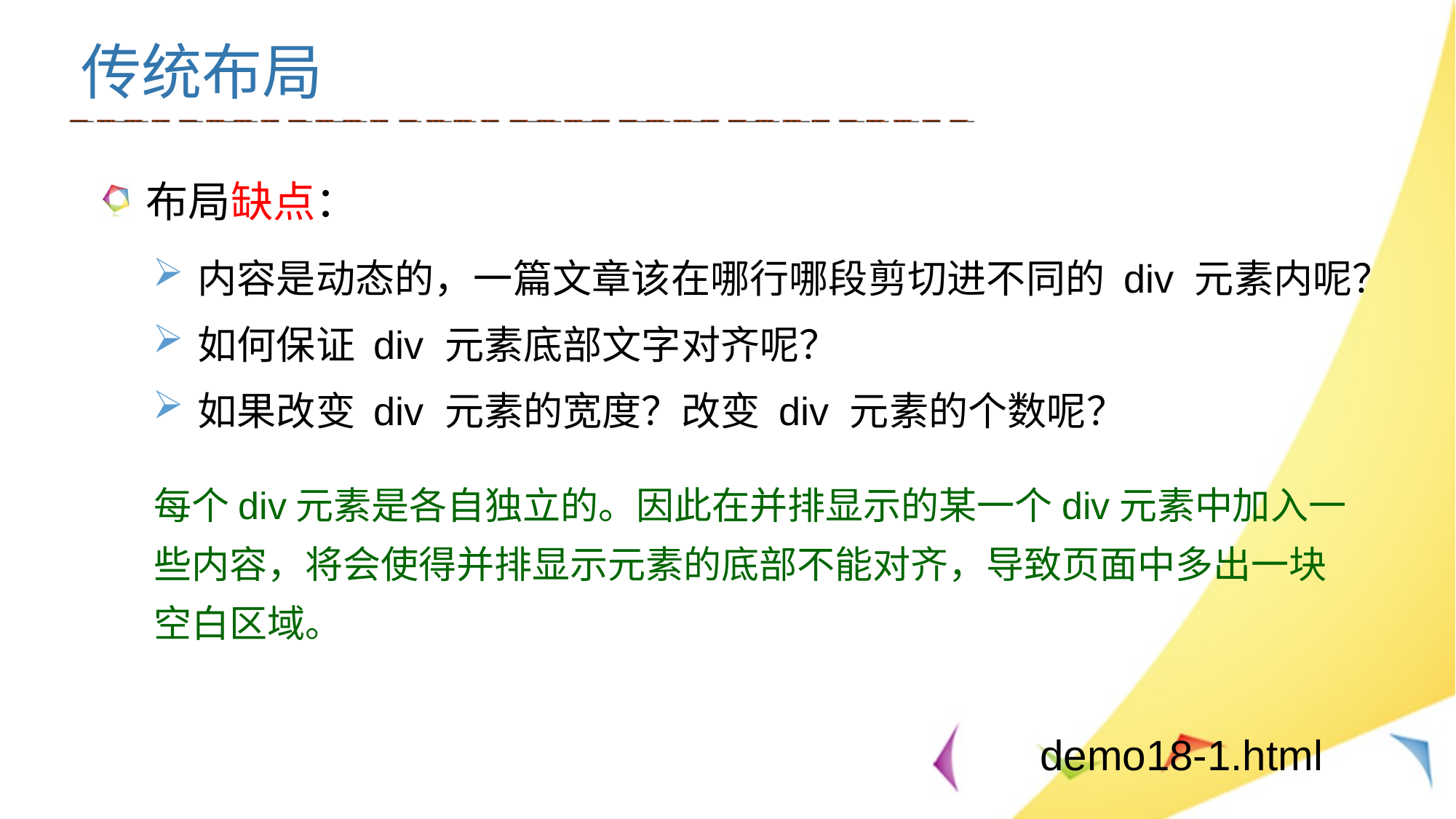

传统布局
布局缺点：
内容是动态的，一篇文章该在哪行哪段剪切进不同的 div 元素内呢？
如何保证 div 元素底部文字对齐呢？
如果改变 div 元素的宽度？改变 div 元素的个数呢？

每个div元素是各自独立的。因此在并排显示的某一个div元素中加入一些内容，将会使得并排显示元素的底部不能对齐，导致页面中多出一块空白区域。
demo18-1.html